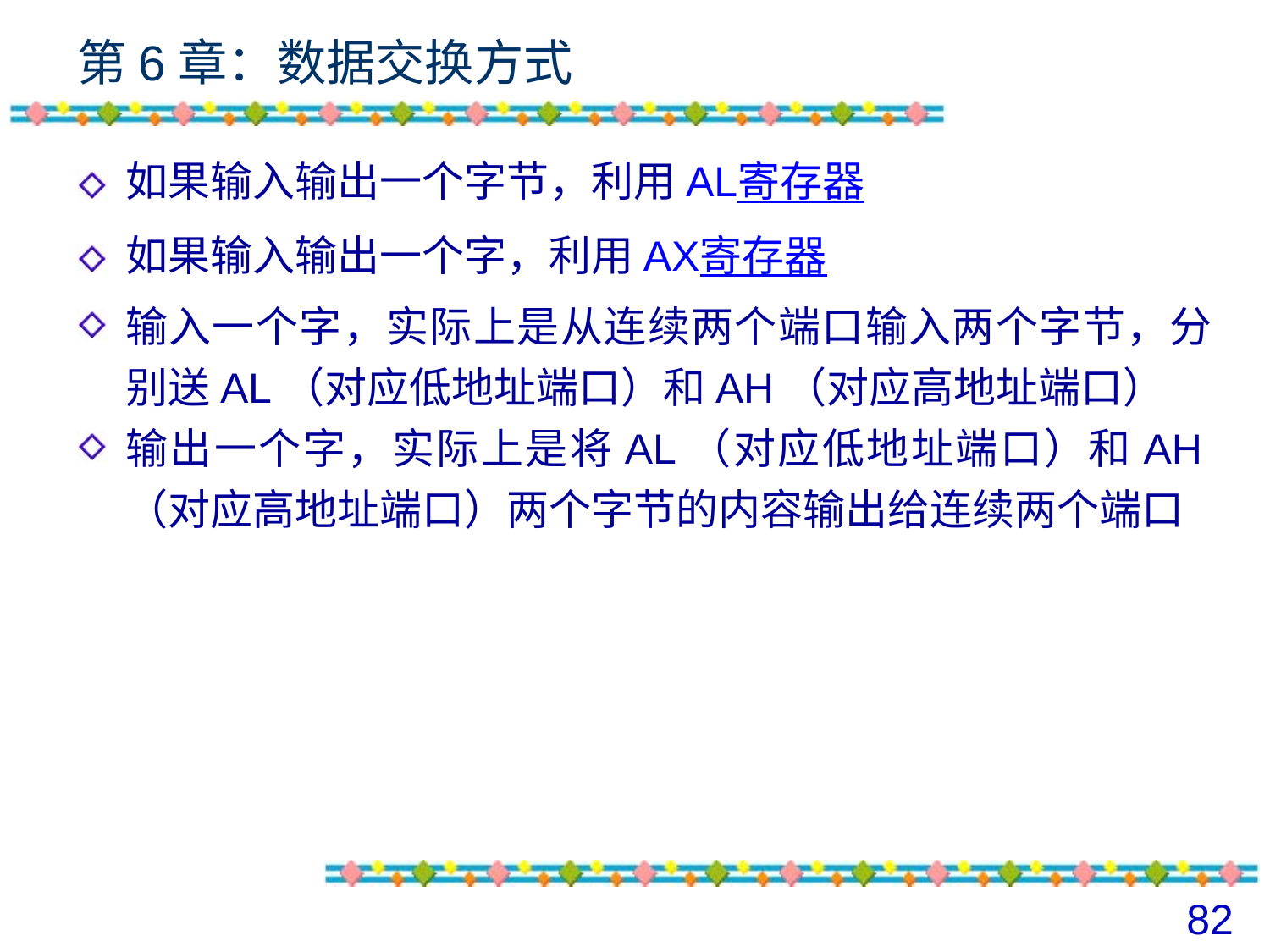

# 第6章：数据交换方式
如果输入输出一个字节，利用AL寄存器
如果输入输出一个字，利用AX寄存器
输入一个字，实际上是从连续两个端口输入两个字节，分别送AL（对应低地址端口）和AH（对应高地址端口）
输出一个字，实际上是将AL（对应低地址端口）和AH（对应高地址端口）两个字节的内容输出给连续两个端口